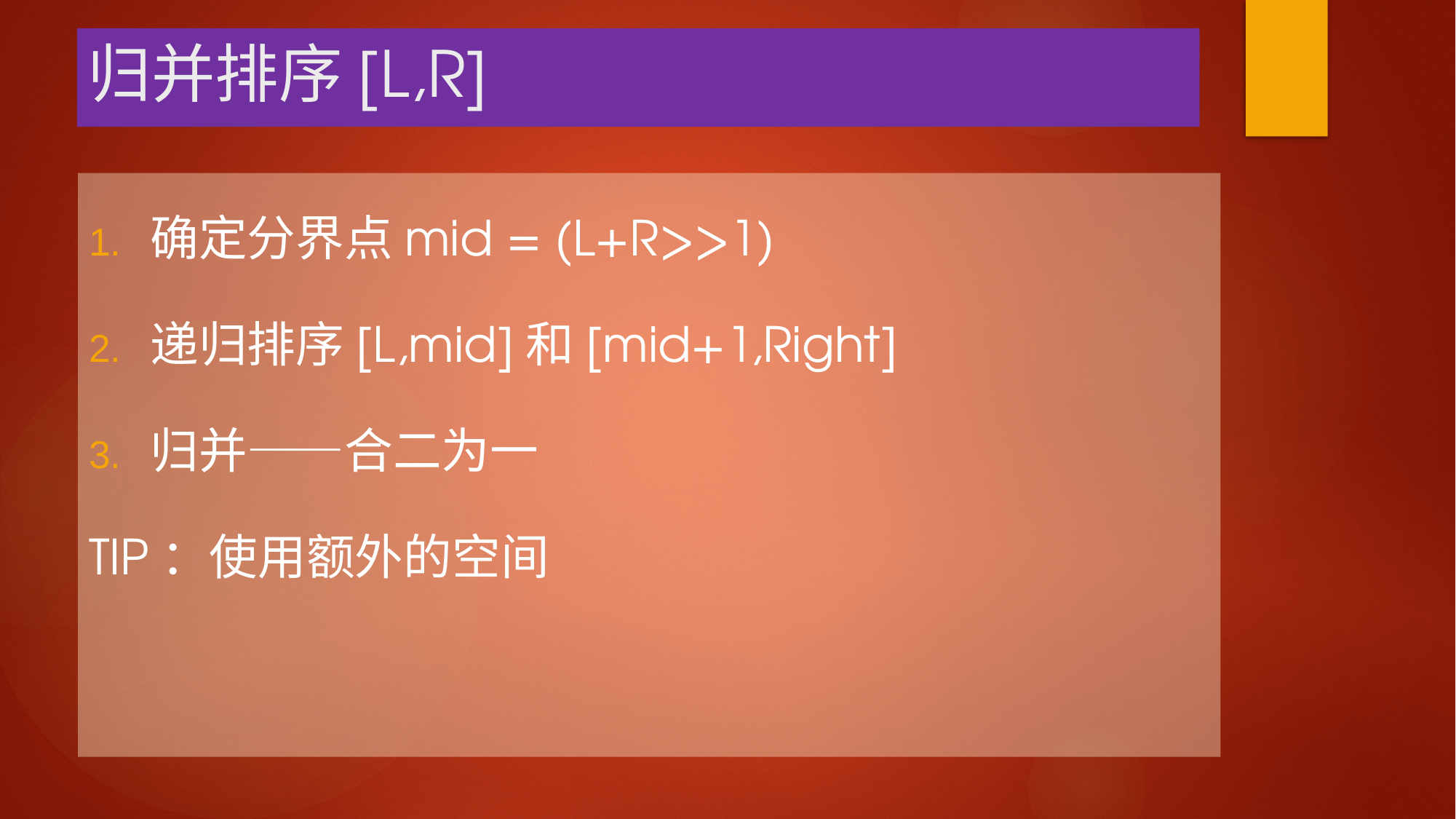

# 归并排序[L,R]
确定分界点mid = (L+R>>1)
递归排序[L,mid]和[mid+1,Right]
归并——合二为一
TIP：使用额外的空间